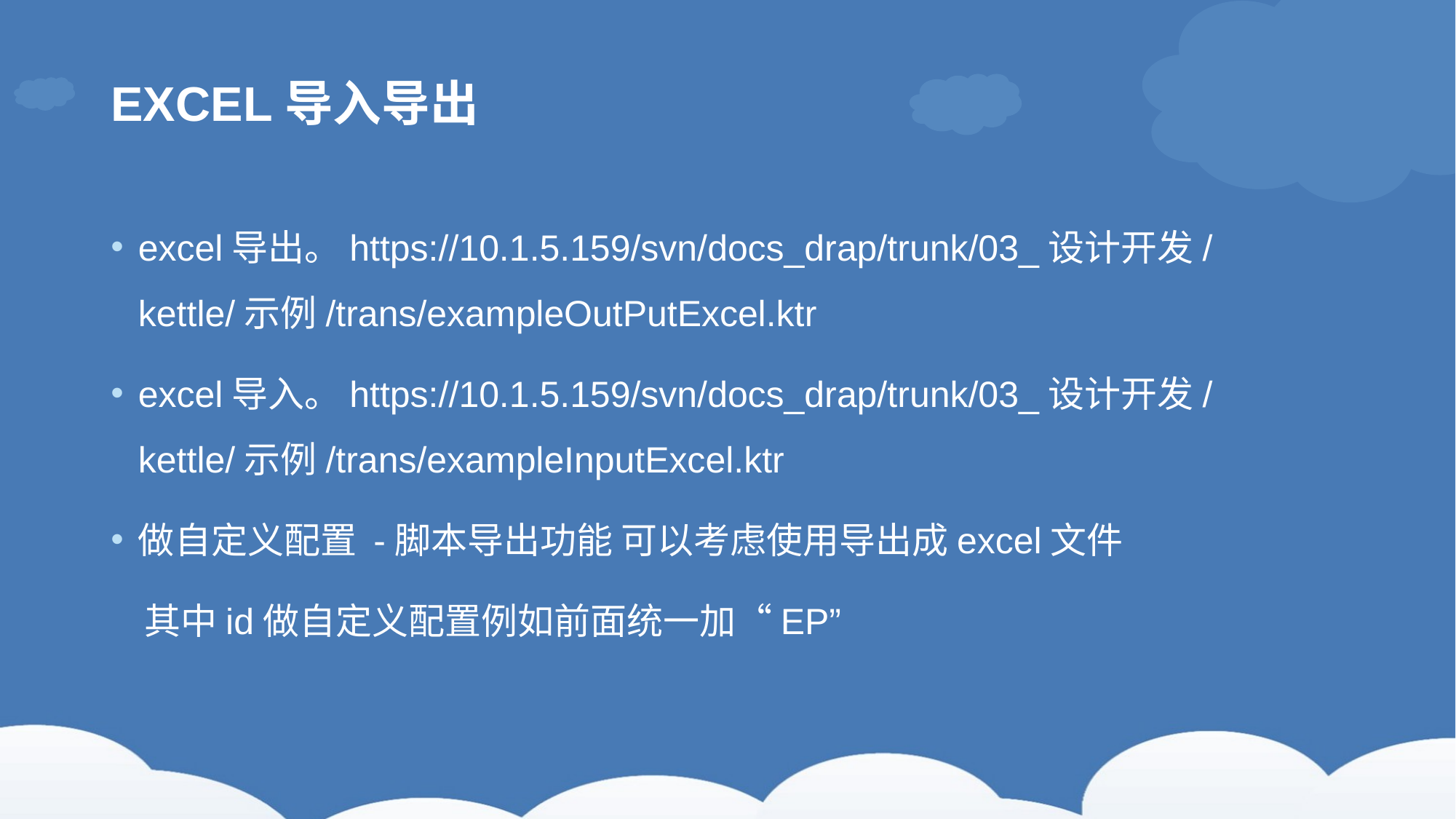

# EXCEL导入导出
excel导出。https://10.1.5.159/svn/docs_drap/trunk/03_设计开发/kettle/示例/trans/exampleOutPutExcel.ktr
excel导入。https://10.1.5.159/svn/docs_drap/trunk/03_设计开发/kettle/示例/trans/exampleInputExcel.ktr
做自定义配置 -脚本导出功能 可以考虑使用导出成excel文件
   其中id做自定义配置例如前面统一加“EP”